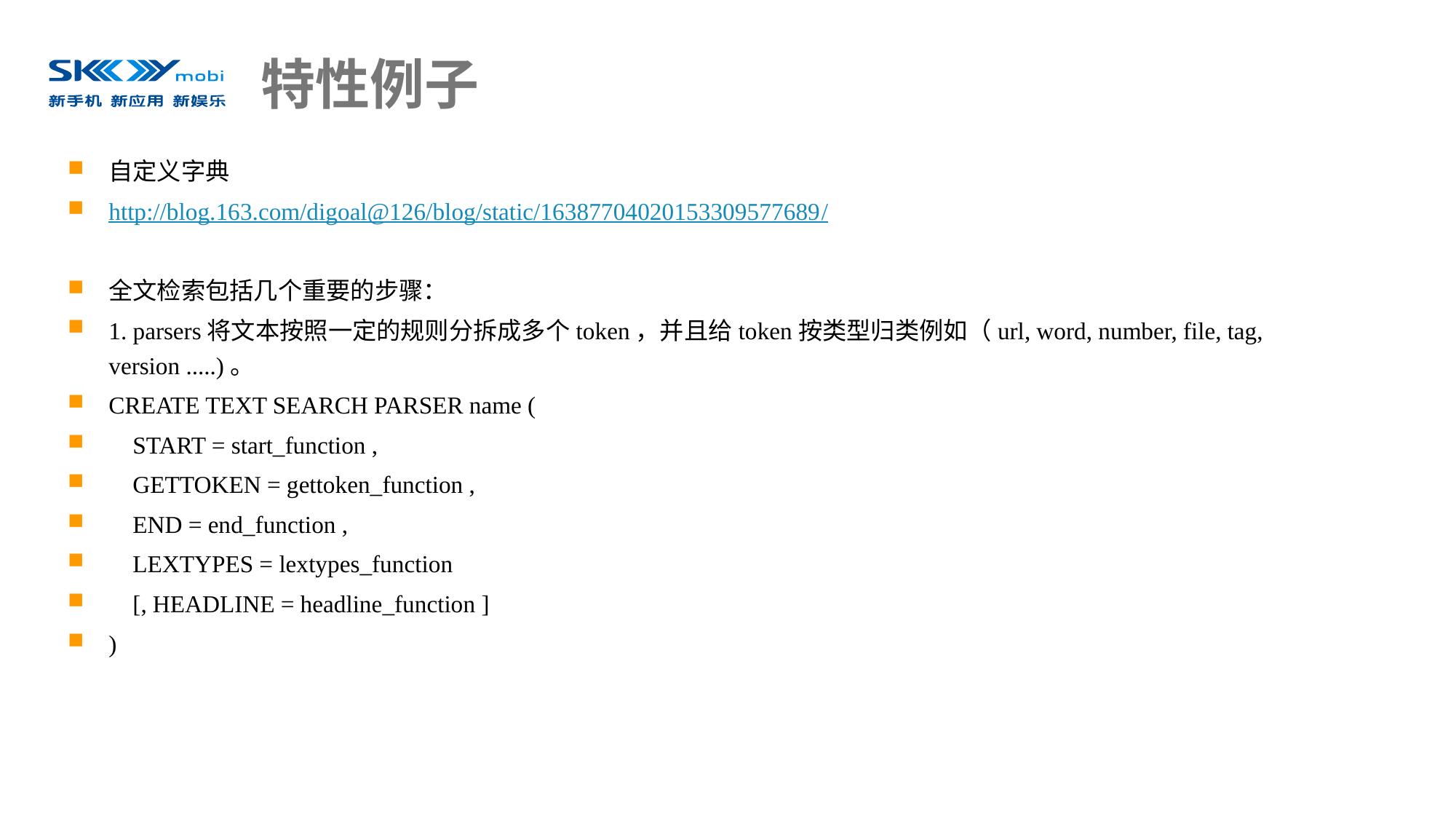

# 特性例子
自定义字典
http://blog.163.com/digoal@126/blog/static/16387704020153309577689/

全文检索包括几个重要的步骤：
1. parsers将文本按照一定的规则分拆成多个token，并且给token按类型归类例如（url, word, number, file, tag, version .....)。
CREATE TEXT SEARCH PARSER name (
    START = start_function ,
    GETTOKEN = gettoken_function ,
    END = end_function ,
    LEXTYPES = lextypes_function
    [, HEADLINE = headline_function ]
)